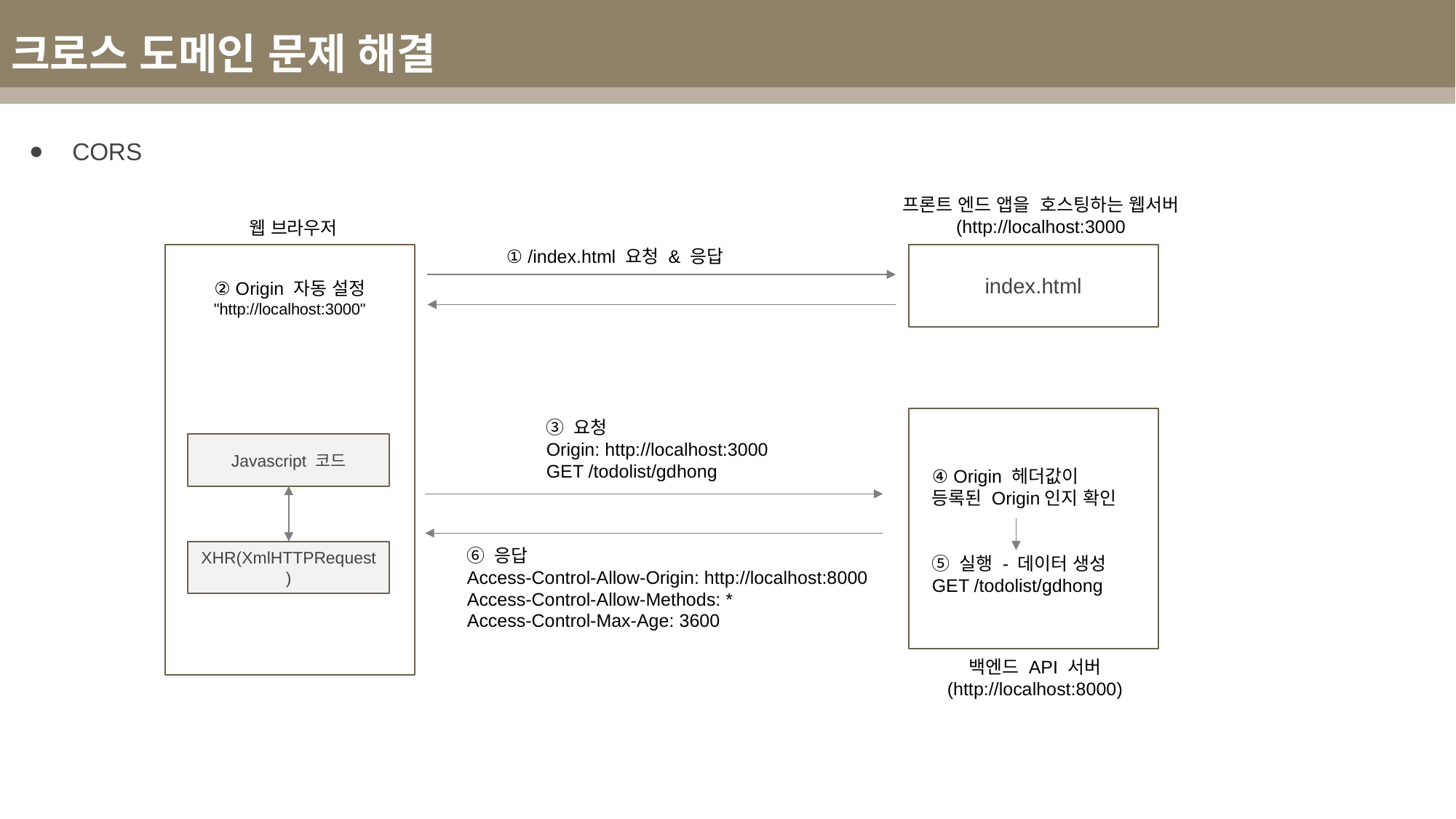

크로스 도메인 문제 해결
 CORS
프론트 엔드 앱을  호스팅하는 웹서버
(http://localhost:3000
웹 브라우저
① /index.html 요청 & 응답
index.html

② Origin 자동 설정
"http://localhost:3000"

④ Origin 헤더값이
등록된 Origin인지 확인

⑤ 실행 - 데이터 생성
GET /todolist/gdhong
③ 요청
Origin: http://localhost:3000
GET /todolist/gdhong
Javascript 코드
⑥ 응답
Access-Control-Allow-Origin: http://localhost:8000
Access-Control-Allow-Methods: *
Access-Control-Max-Age: 3600
XHR(XmlHTTPRequest)
백엔드 API 서버
(http://localhost:8000)